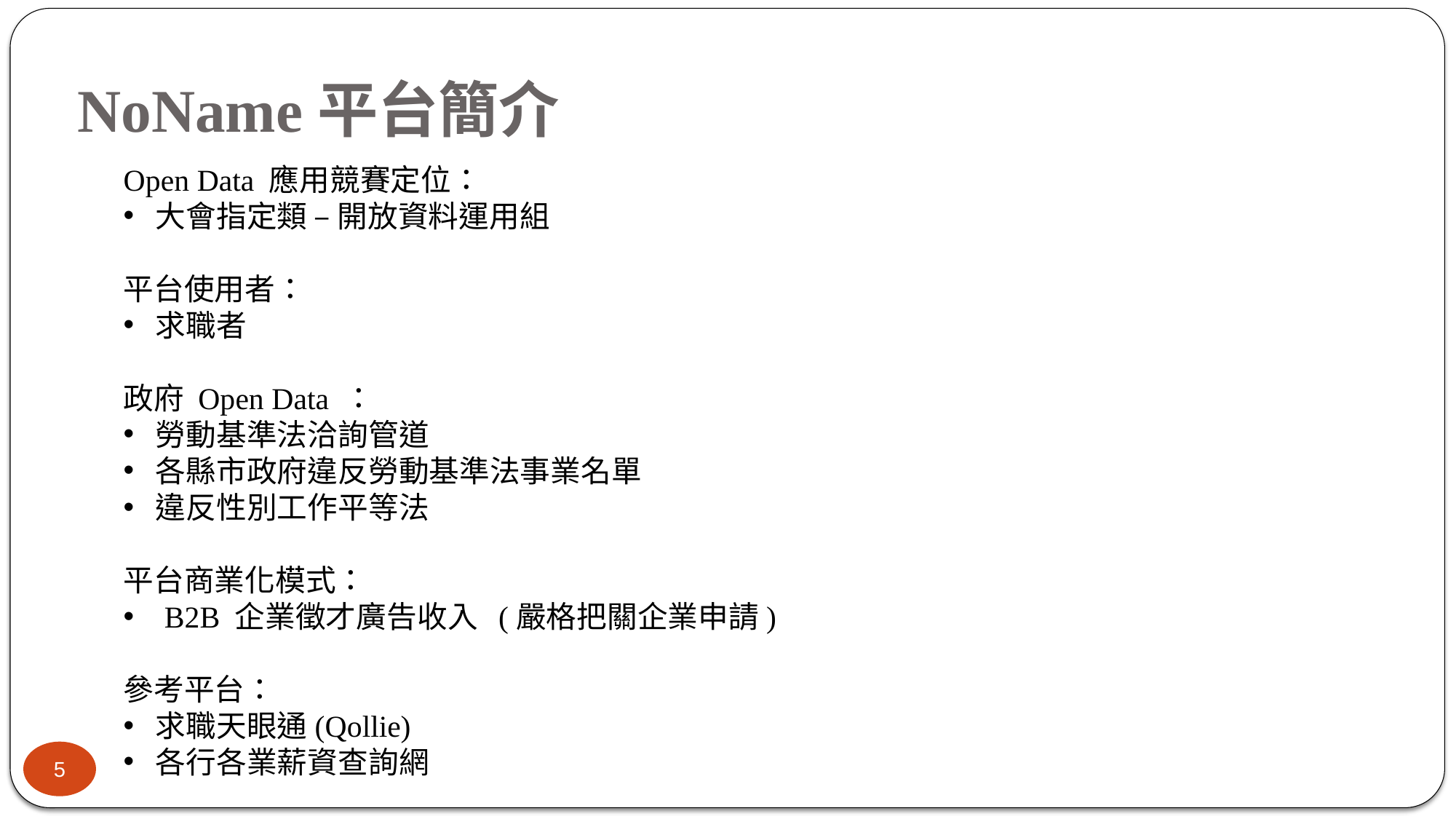

NoName平台簡介
Open Data 應用競賽定位：
大會指定類 – 開放資料運用組

平台使用者：
求職者

政府 Open Data ：
勞動基準法洽詢管道
各縣市政府違反勞動基準法事業名單
違反性別工作平等法

平台商業化模式：
B2B 企業徵才廣告收入  (嚴格把關企業申請)

參考平台：
求職天眼通(Qollie)
各行各業薪資查詢網

5